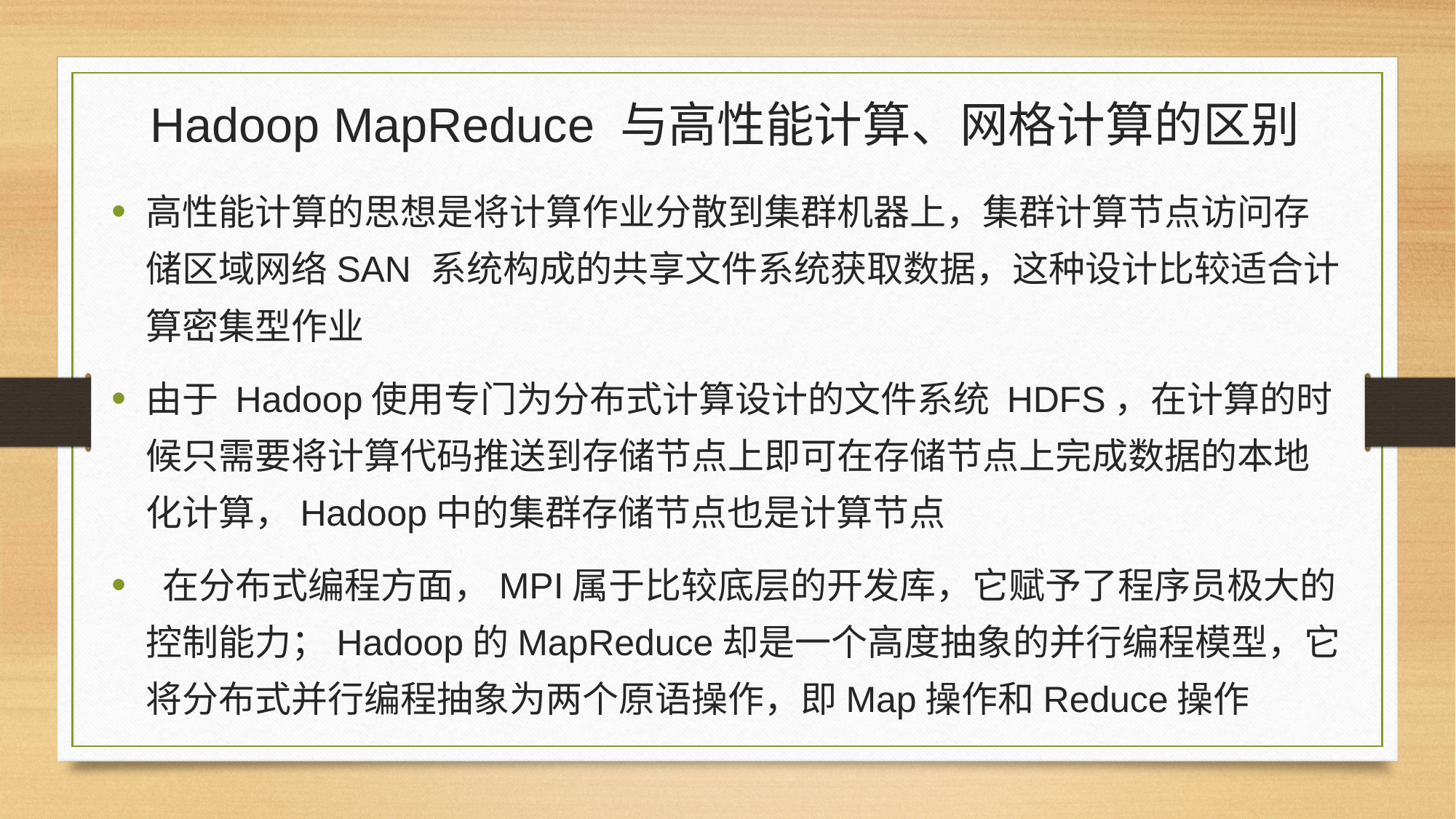

# Hadoop MapReduce 与高性能计算、网格计算的区别
高性能计算的思想是将计算作业分散到集群机器上，集群计算节点访问存储区域网络SAN 系统构成的共享文件系统获取数据，这种设计比较适合计算密集型作业
由于 Hadoop使用专门为分布式计算设计的文件系统 HDFS，在计算的时候只需要将计算代码推送到存储节点上即可在存储节点上完成数据的本地化计算，Hadoop中的集群存储节点也是计算节点
 在分布式编程方面，MPI属于比较底层的开发库，它赋予了程序员极大的控制能力；Hadoop的MapReduce却是一个高度抽象的并行编程模型，它将分布式并行编程抽象为两个原语操作，即Map操作和Reduce操作